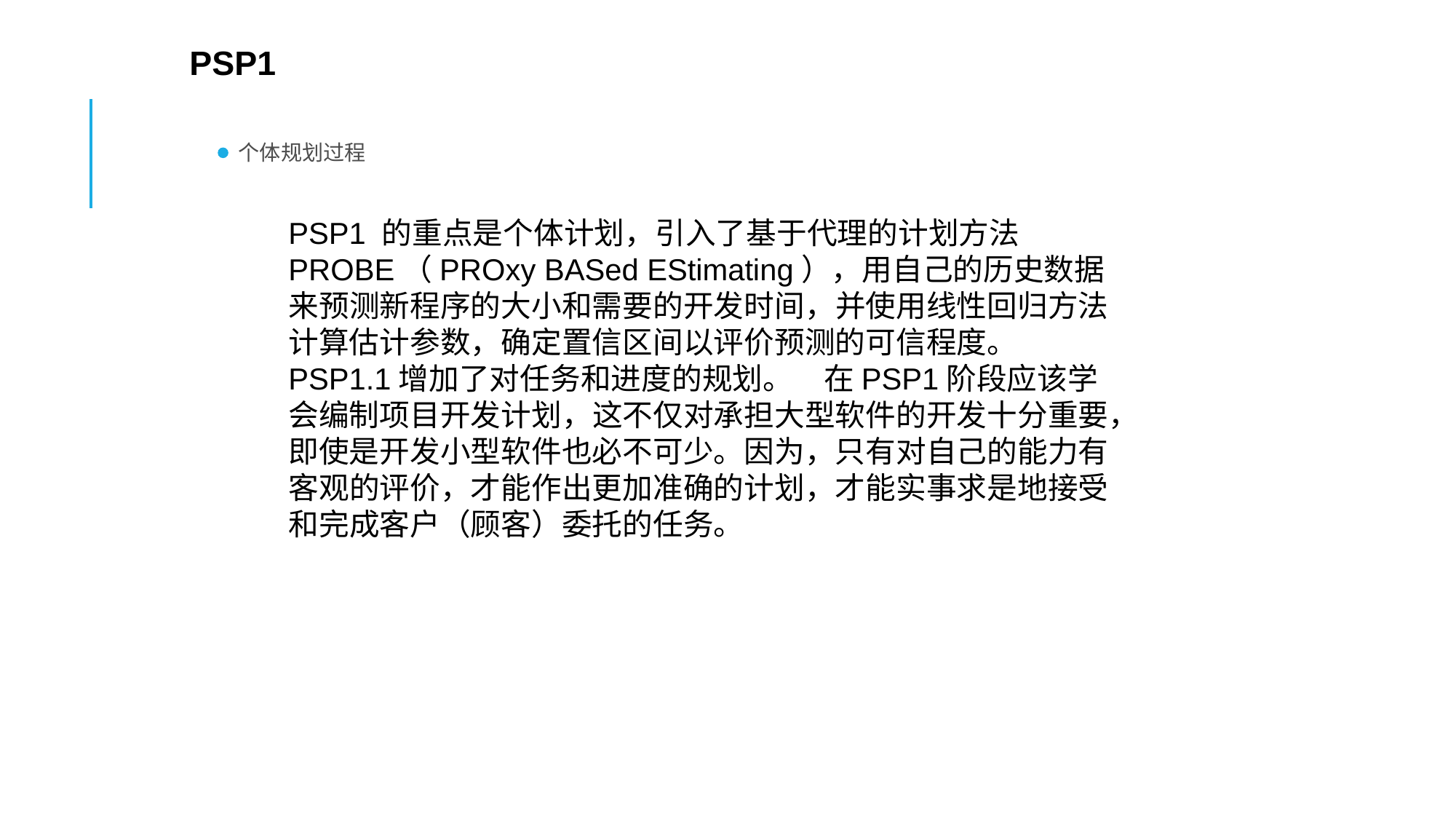

PSP1
个体规划过程

PSP1 的重点是个体计划，引入了基于代理的计划方法PROBE（PROxy BASed EStimating），用自己的历史数据来预测新程序的大小和需要的开发时间，并使用线性回归方法计算估计参数，确定置信区间以评价预测的可信程度。 PSP1.1增加了对任务和进度的规划。　在PSP1阶段应该学会编制项目开发计划，这不仅对承担大型软件的开发十分重要，即使是开发小型软件也必不可少。因为，只有对自己的能力有客观的评价，才能作出更加准确的计划，才能实事求是地接受和完成客户（顾客）委托的任务。